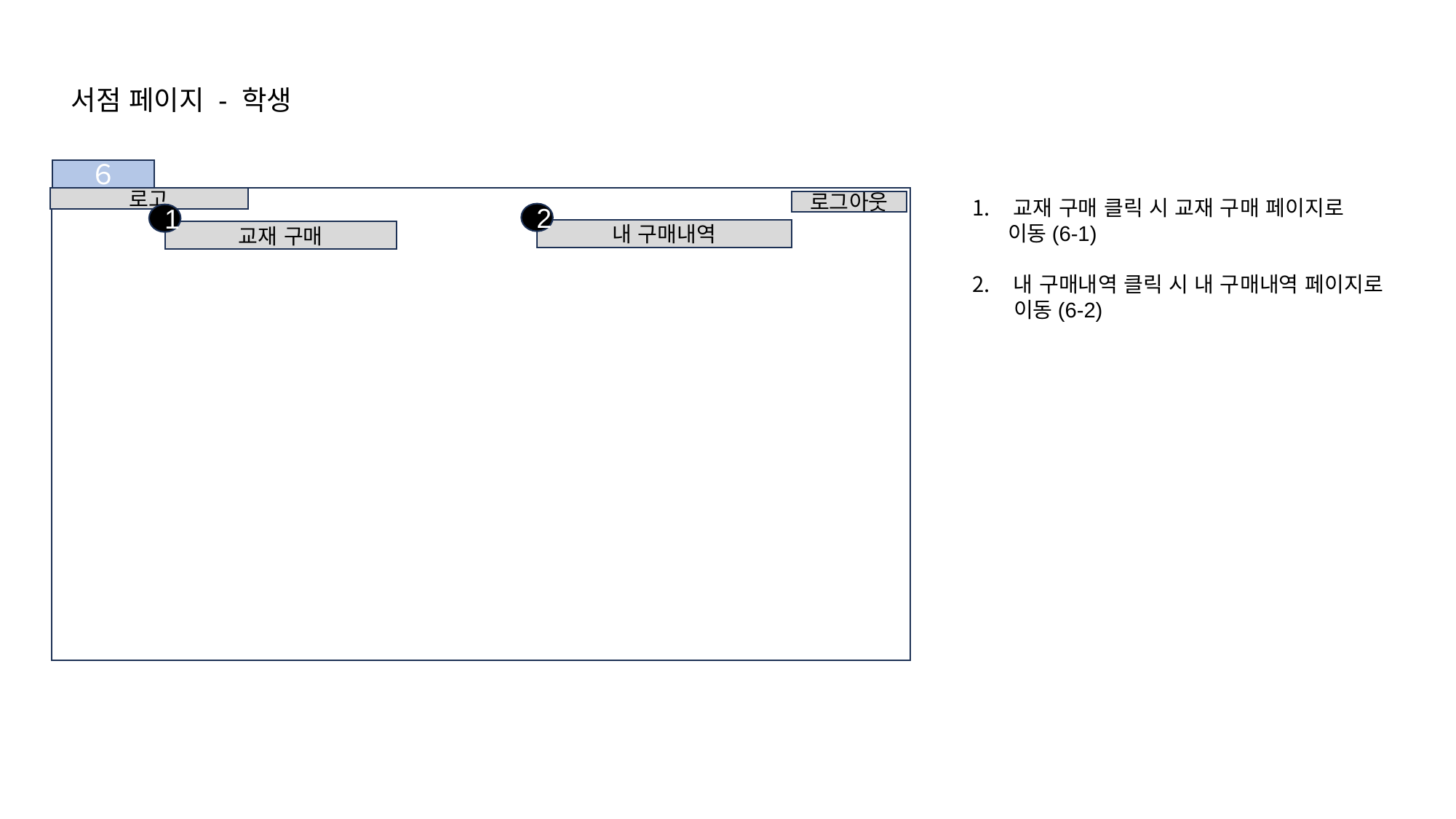

서점 페이지 - 학생
６
로고

교재 구매 클릭 시 교재 구매 페이지로
     이동(6-1)

내 구매내역 클릭 시 내 구매내역 페이지로
      이동(6-2)

로그아웃
2
1
내 구매내역
교재 구매